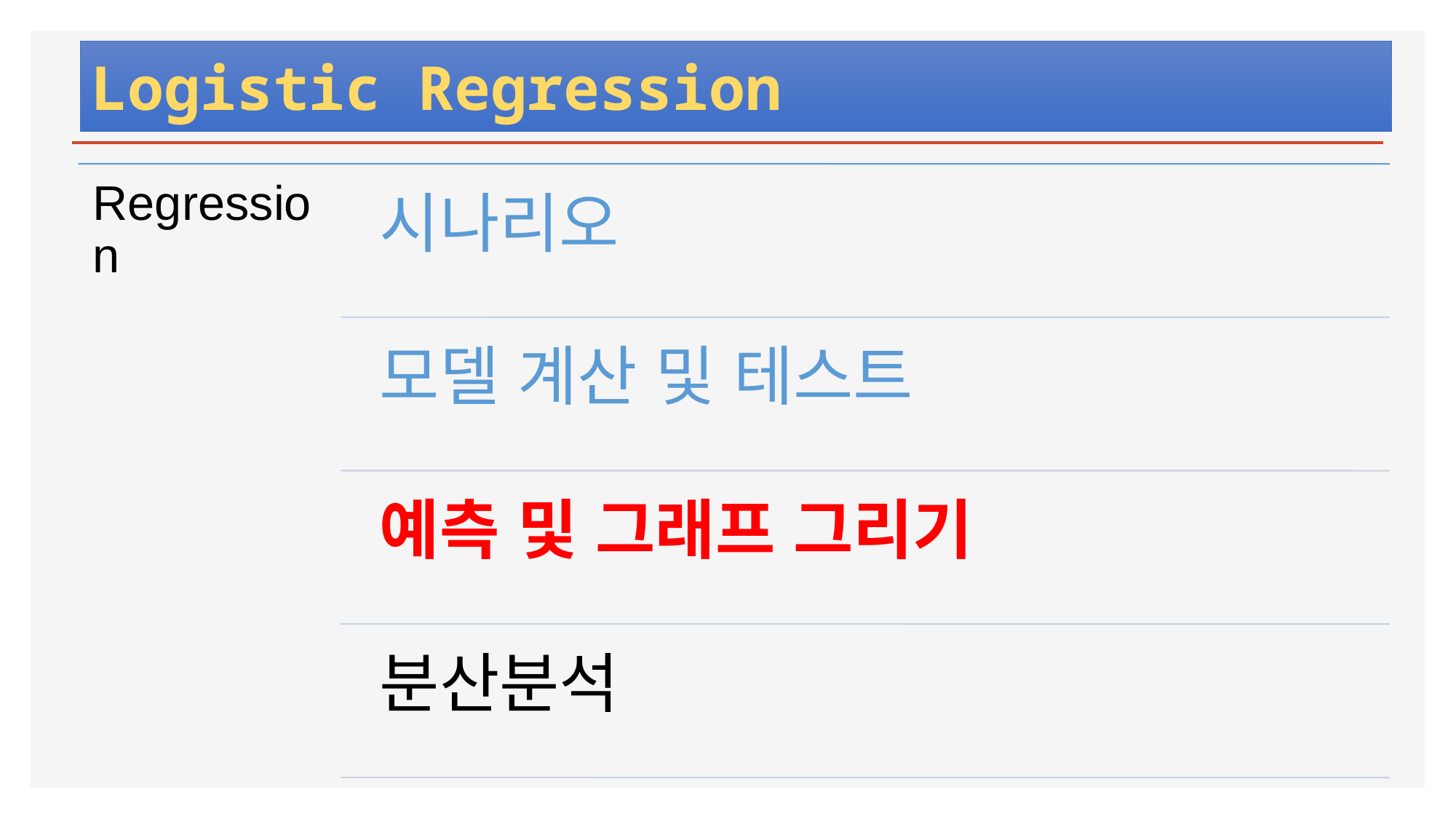

Logistic Regression
Regression
시나리오
모델 계산 및 테스트
예측 및 그래프 그리기
분산분석